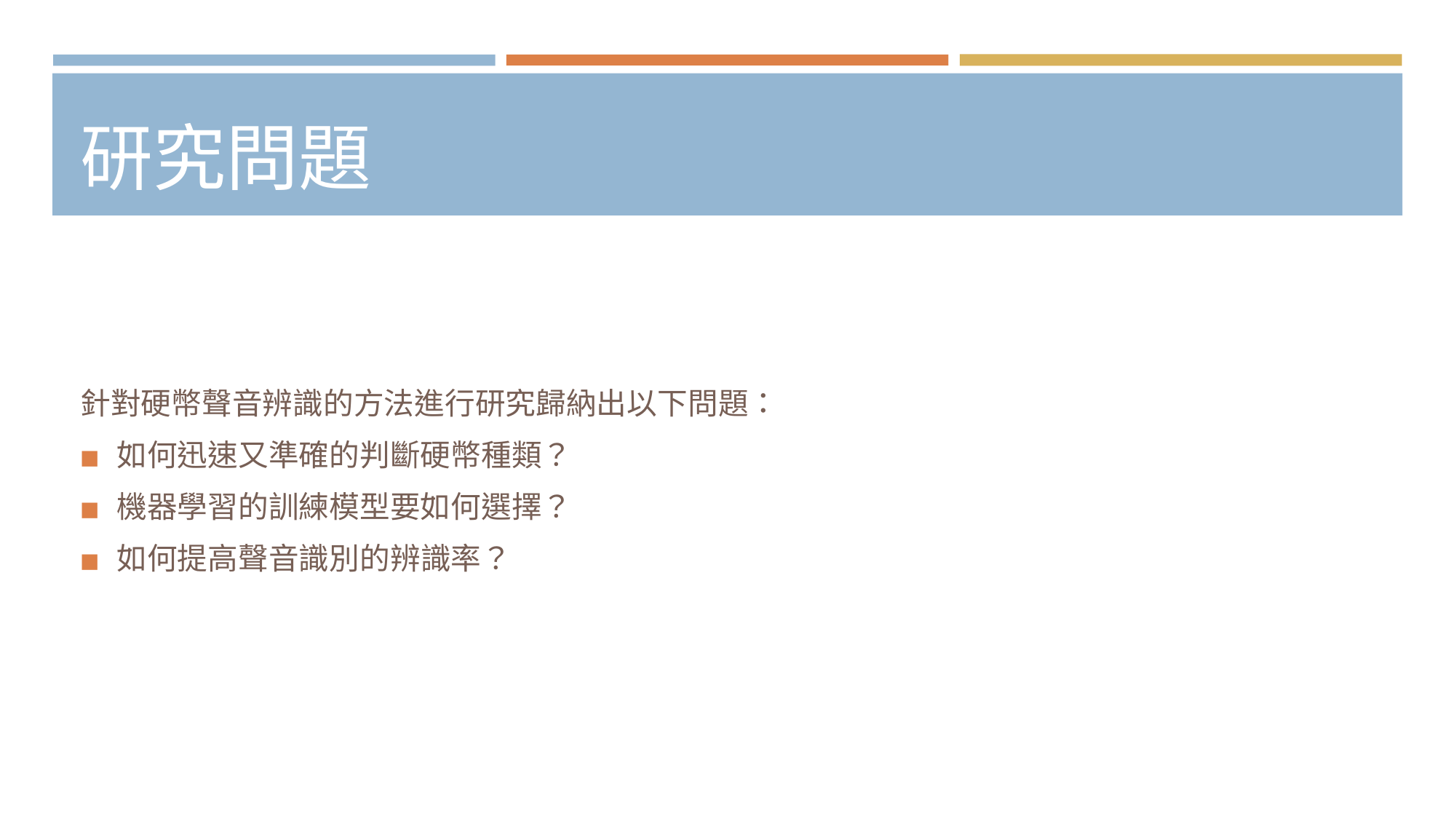

# 研究問題
針對硬幣聲音辨識的方法進行研究歸納出以下問題：
如何迅速又準確的判斷硬幣種類？
機器學習的訓練模型要如何選擇？
如何提高聲音識別的辨識率？